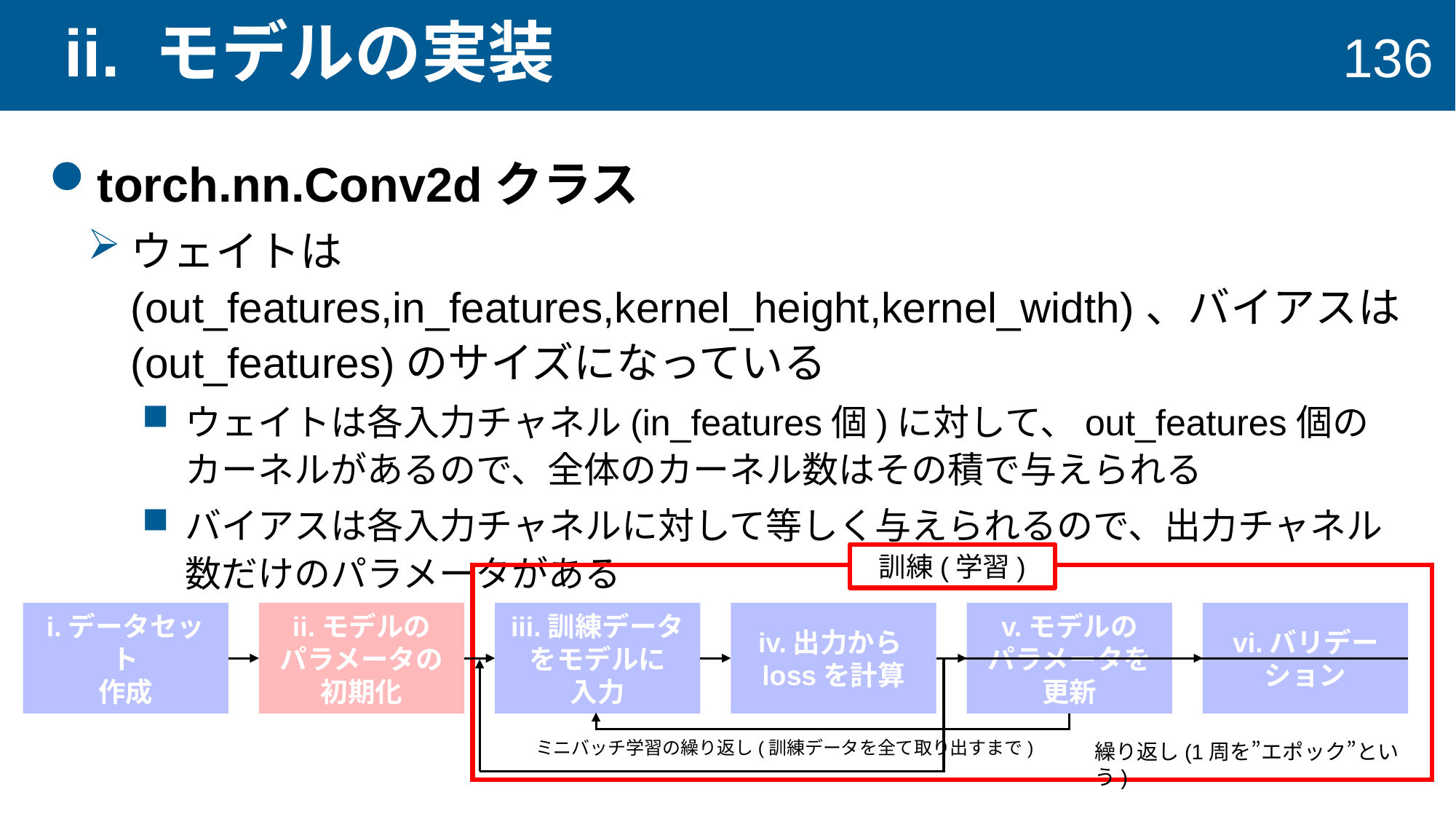

# ii. モデルの実装
136
torch.nn.Conv2dクラス
ウェイトは(out_features,in_features,kernel_height,kernel_width)、バイアスは(out_features)のサイズになっている
ウェイトは各入力チャネル(in_features個)に対して、out_features個のカーネルがあるので、全体のカーネル数はその積で与えられる
バイアスは各入力チャネルに対して等しく与えられるので、出力チャネル数だけのパラメータがある
訓練(学習)

vi.バリデーション
iv.出力からlossを計算
v.モデルの
パラメータを更新
i.データセット
作成
ii.モデルの
パラメータの
初期化
iii.訓練データ
をモデルに
入力
繰り返し(1周を”エポック”という)
ミニバッチ学習の繰り返し(訓練データを全て取り出すまで)